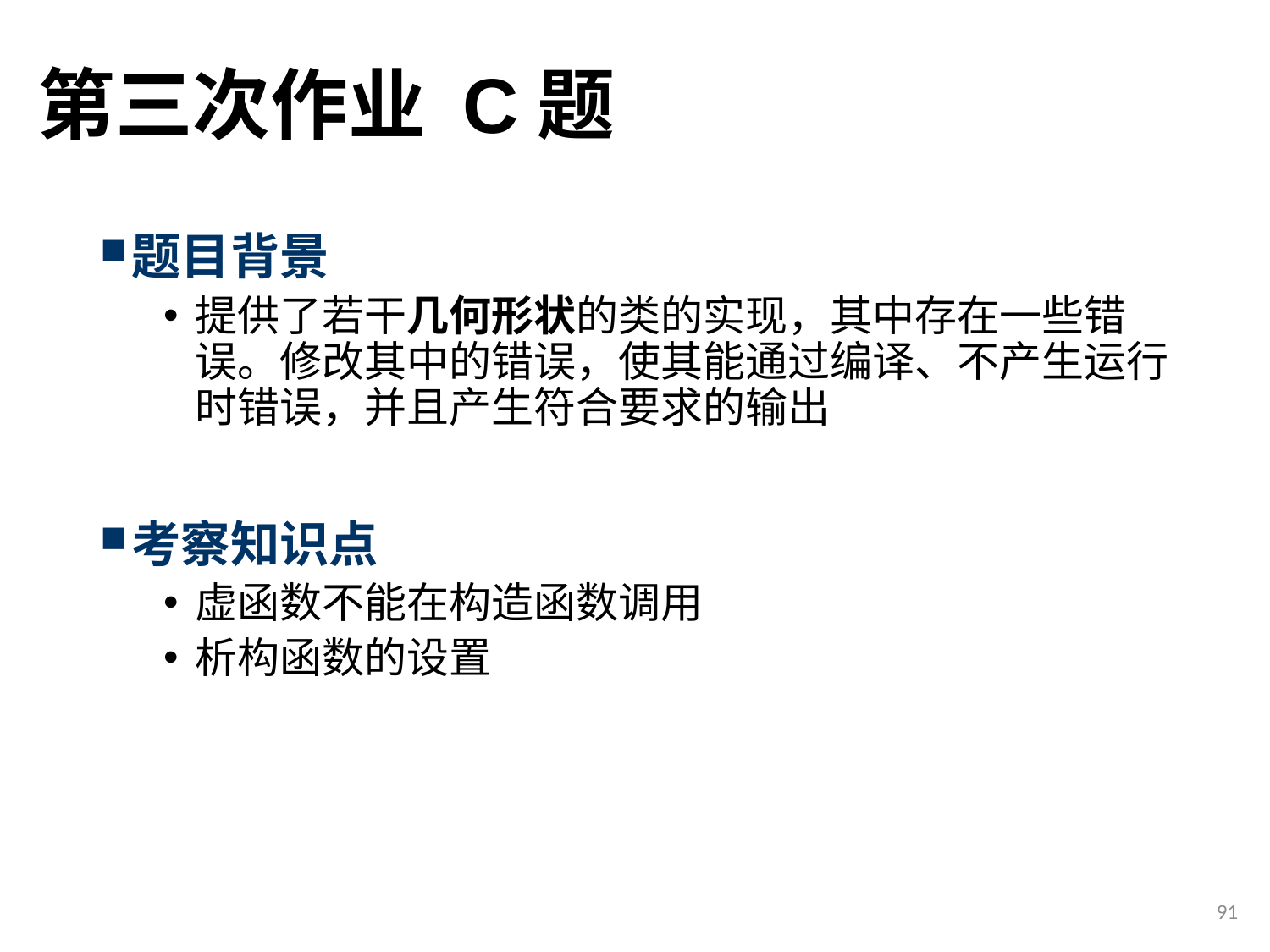

# 第三次作业 C题
题目背景
提供了若干几何形状的类的实现，其中存在一些错误。修改其中的错误，使其能通过编译、不产生运行时错误，并且产生符合要求的输出

考察知识点
虚函数不能在构造函数调用
析构函数的设置

91